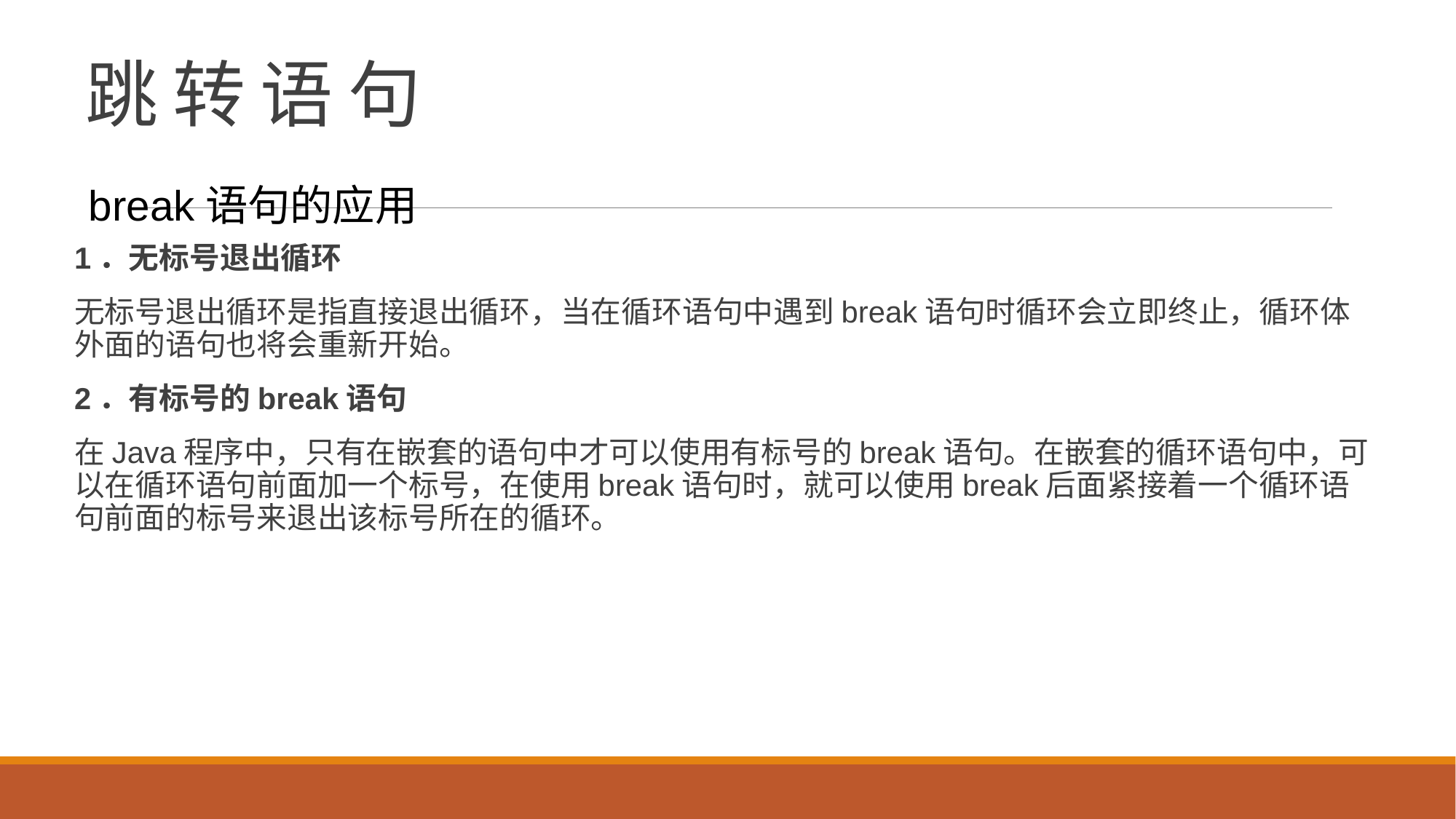

# 跳 转 语 句
break语句的应用
1．无标号退出循环
无标号退出循环是指直接退出循环，当在循环语句中遇到break语句时循环会立即终止，循环体外面的语句也将会重新开始。
2．有标号的break语句
在Java程序中，只有在嵌套的语句中才可以使用有标号的break语句。在嵌套的循环语句中，可以在循环语句前面加一个标号，在使用break语句时，就可以使用break后面紧接着一个循环语句前面的标号来退出该标号所在的循环。